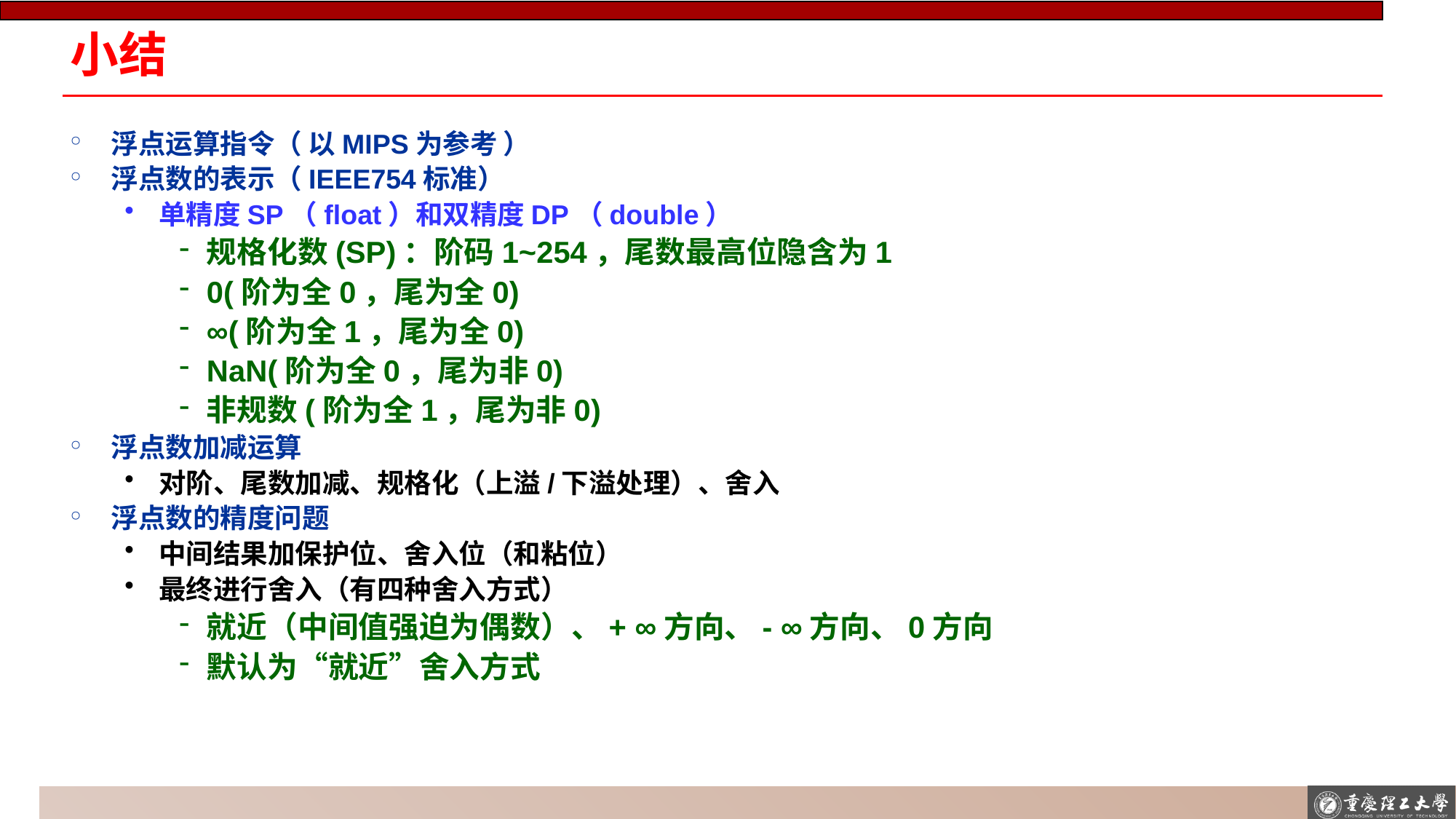

# 小结
浮点运算指令（ 以MIPS为参考 ）
浮点数的表示（IEEE754标准）
单精度SP（float）和双精度DP（double）
规格化数(SP)：阶码1~254，尾数最高位隐含为1
0(阶为全0，尾为全0)
∞(阶为全1，尾为全0)
NaN(阶为全0，尾为非0)
非规数(阶为全1，尾为非0)
浮点数加减运算
对阶、尾数加减、规格化（上溢/下溢处理）、舍入
浮点数的精度问题
中间结果加保护位、舍入位（和粘位）
最终进行舍入（有四种舍入方式）
就近（中间值强迫为偶数）、+ ∞方向、- ∞方向、0方向
默认为“就近”舍入方式